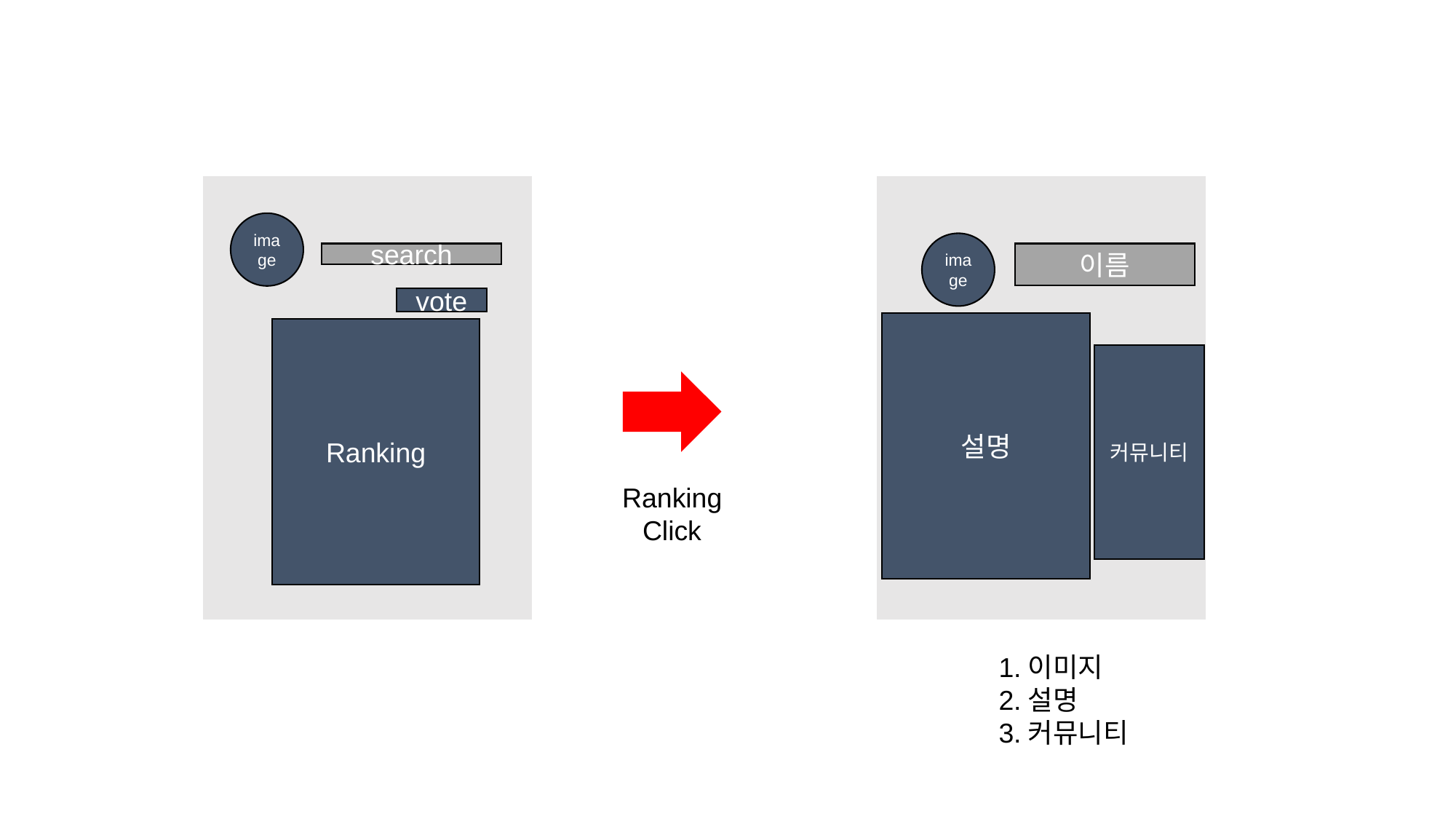

image
image
search
이름
vote
설명
Ranking
커뮤니티

Ranking
Click
1.이미지
2.설명
3.커뮤니티